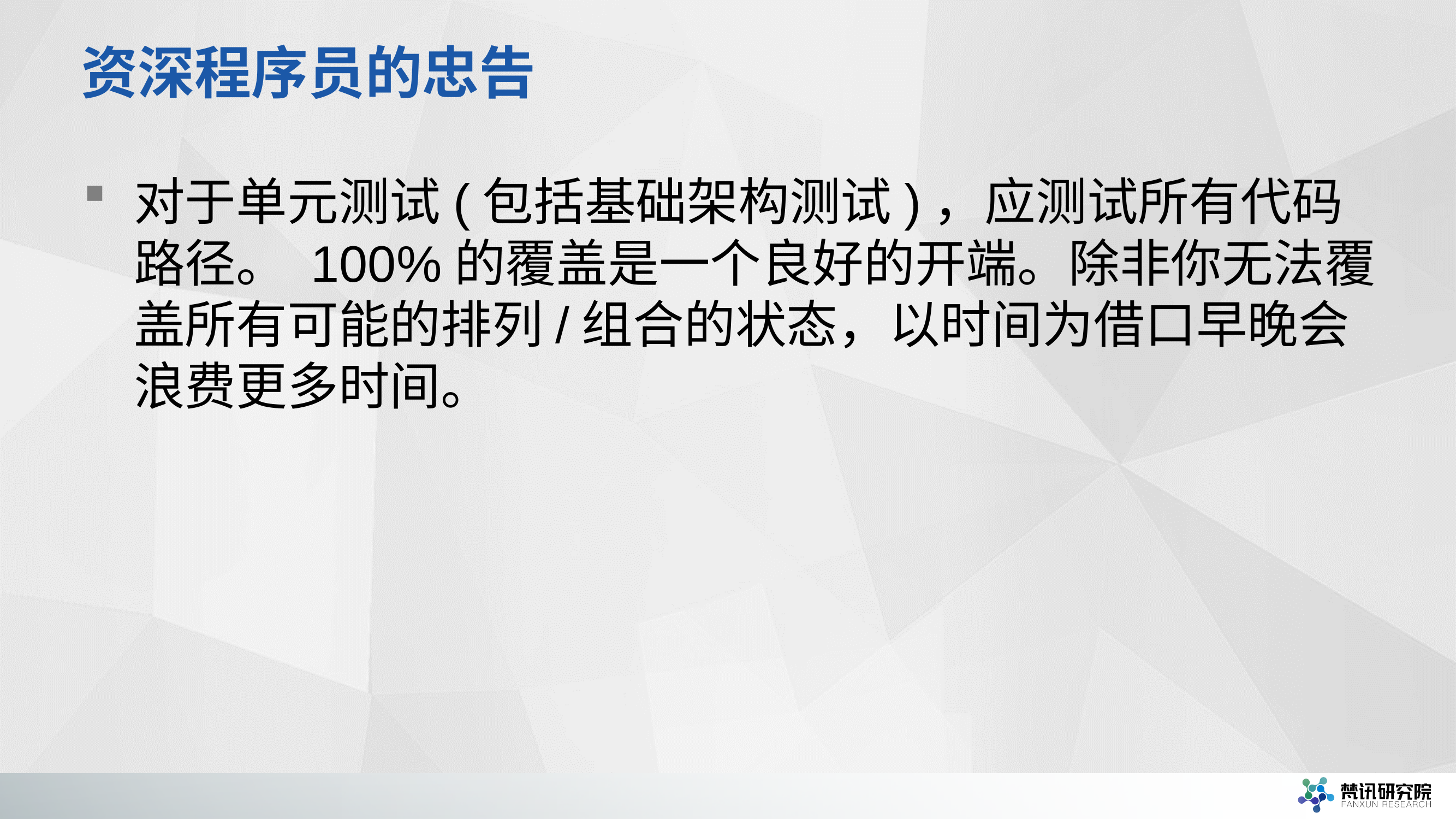

# 资深程序员的忠告
对于单元测试(包括基础架构测试)，应测试所有代码路径。 100%的覆盖是一个良好的开端。除非你无法覆盖所有可能的排列/组合的状态，以时间为借口早晚会浪费更多时间。